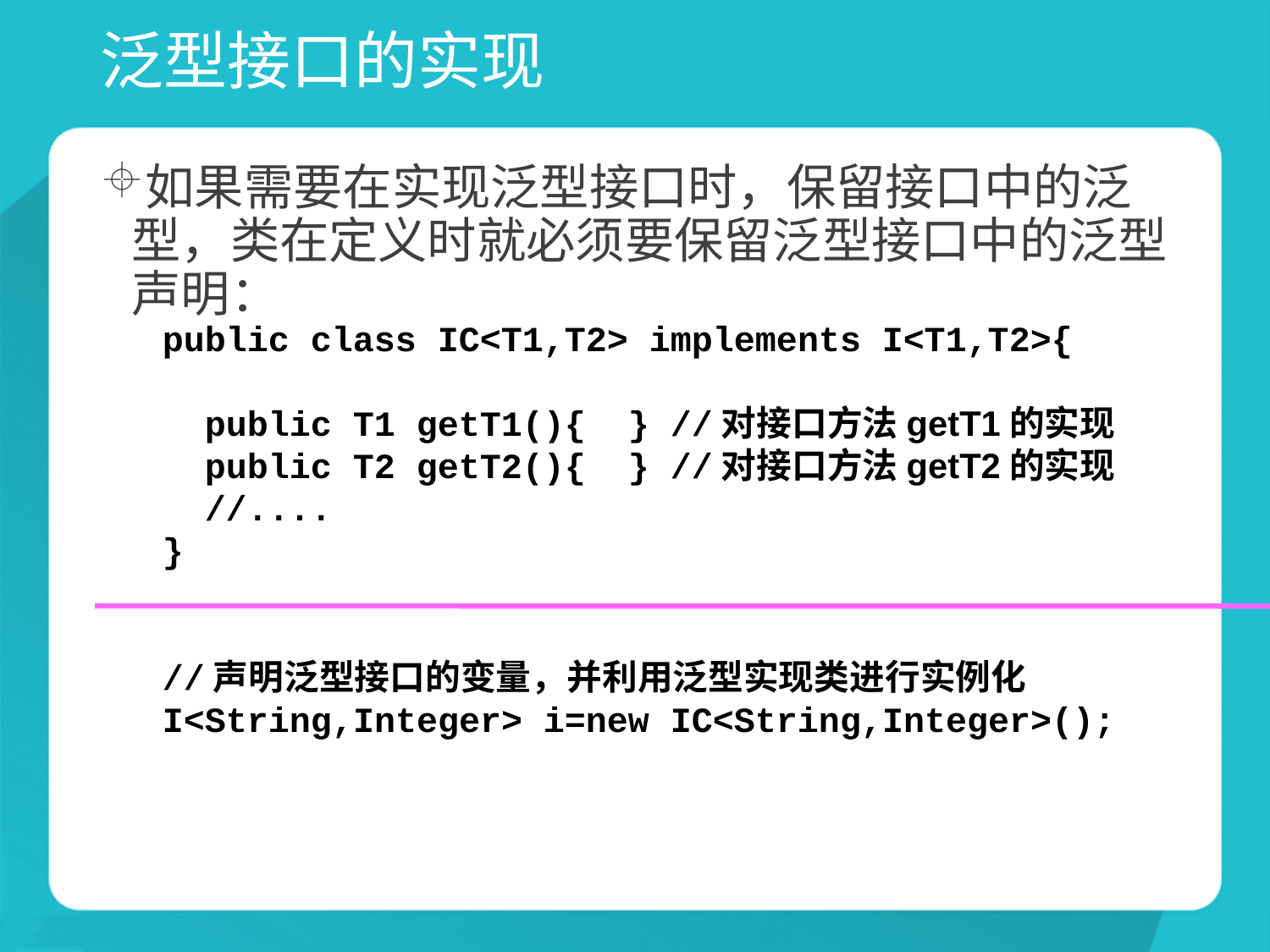

# 泛型接口的实现
如果需要在实现泛型接口时，保留接口中的泛型，类在定义时就必须要保留泛型接口中的泛型声明：
public class IC<T1,T2> implements I<T1,T2>{

  public T1 getT1(){  } //对接口方法getT1的实现
  public T2 getT2(){  } //对接口方法getT2的实现
  //....
}

//声明泛型接口的变量，并利用泛型实现类进行实例化
I<String,Integer> i=new IC<String,Integer>();